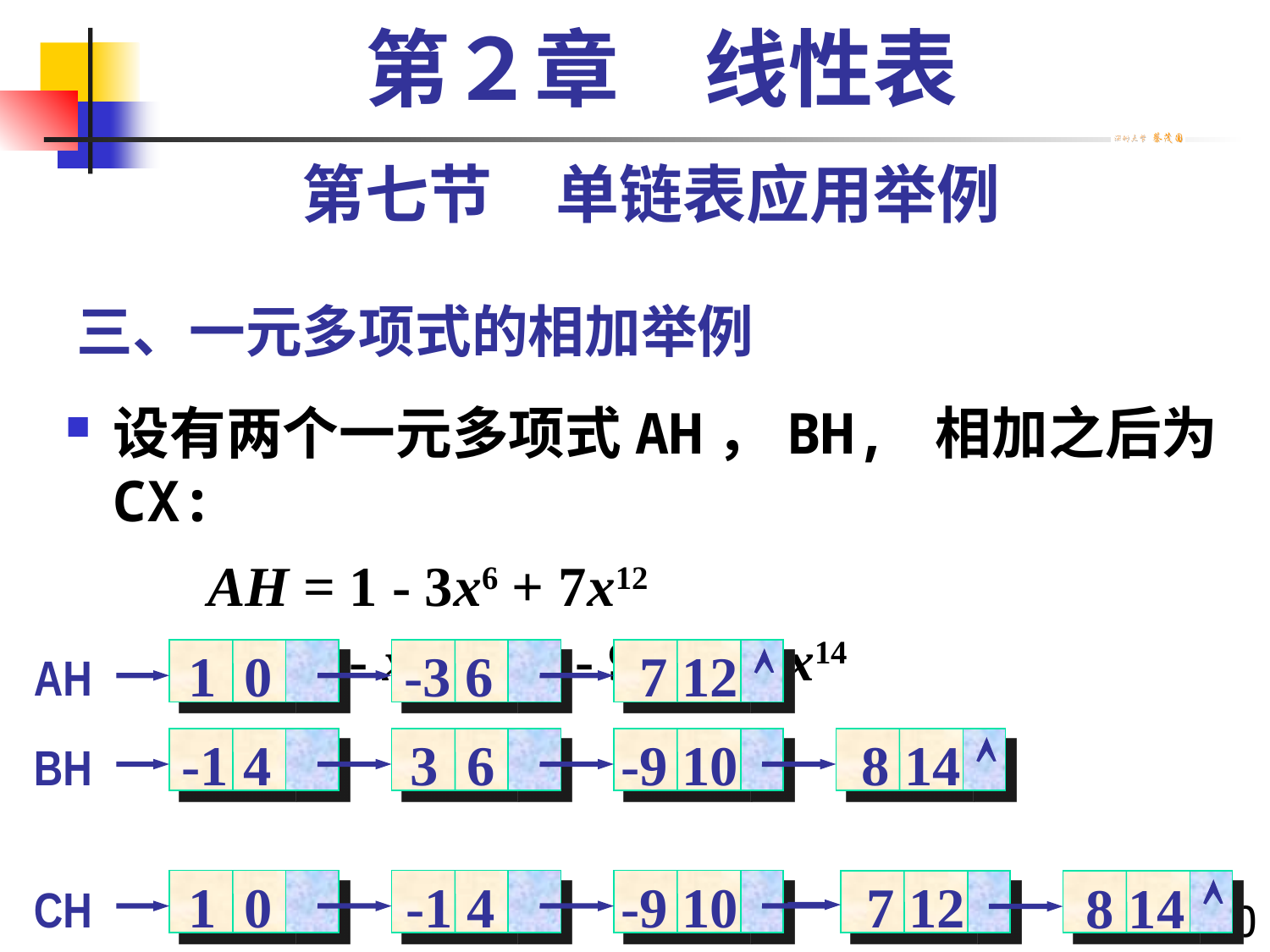

第２章　线性表
第七节　单链表应用举例
# 三、一元多项式的相加举例
设有两个一元多项式AH，BH, 相加之后为CX:
          AH = 1 - 3x6 + 7x12
          BH = - x4 + 3x6 - 9x10 + 8x14
1  0
-3 6
7 12
∧
AH

-1 4
3  6
-9 10
8 14
∧

BH

1  0
-1 4
-9 10
7 12
∧
8 14

CH

30